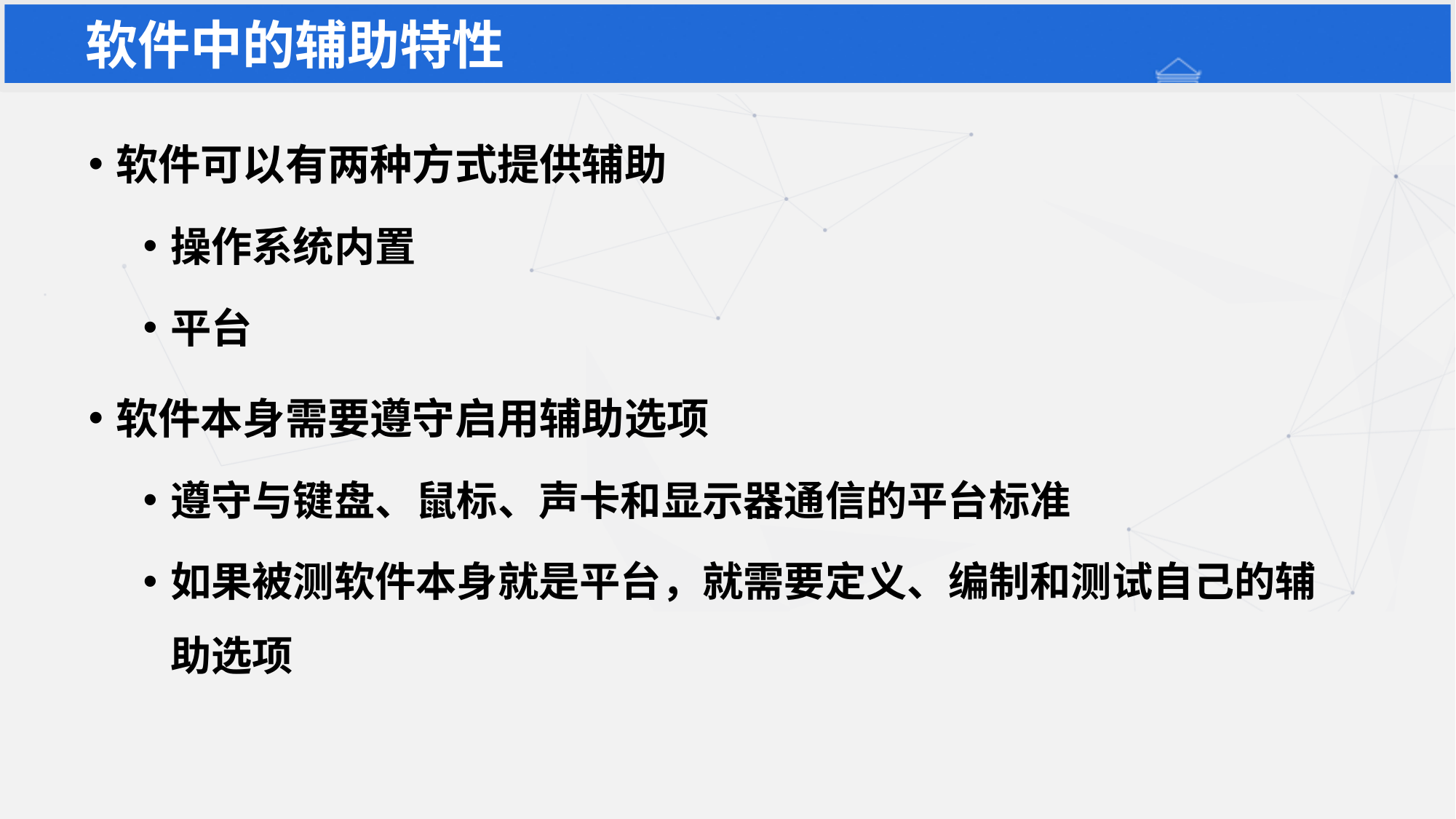

# 软件中的辅助特性
软件可以有两种方式提供辅助
操作系统内置
平台
软件本身需要遵守启用辅助选项
遵守与键盘、鼠标、声卡和显示器通信的平台标准
如果被测软件本身就是平台，就需要定义、编制和测试自己的辅助选项